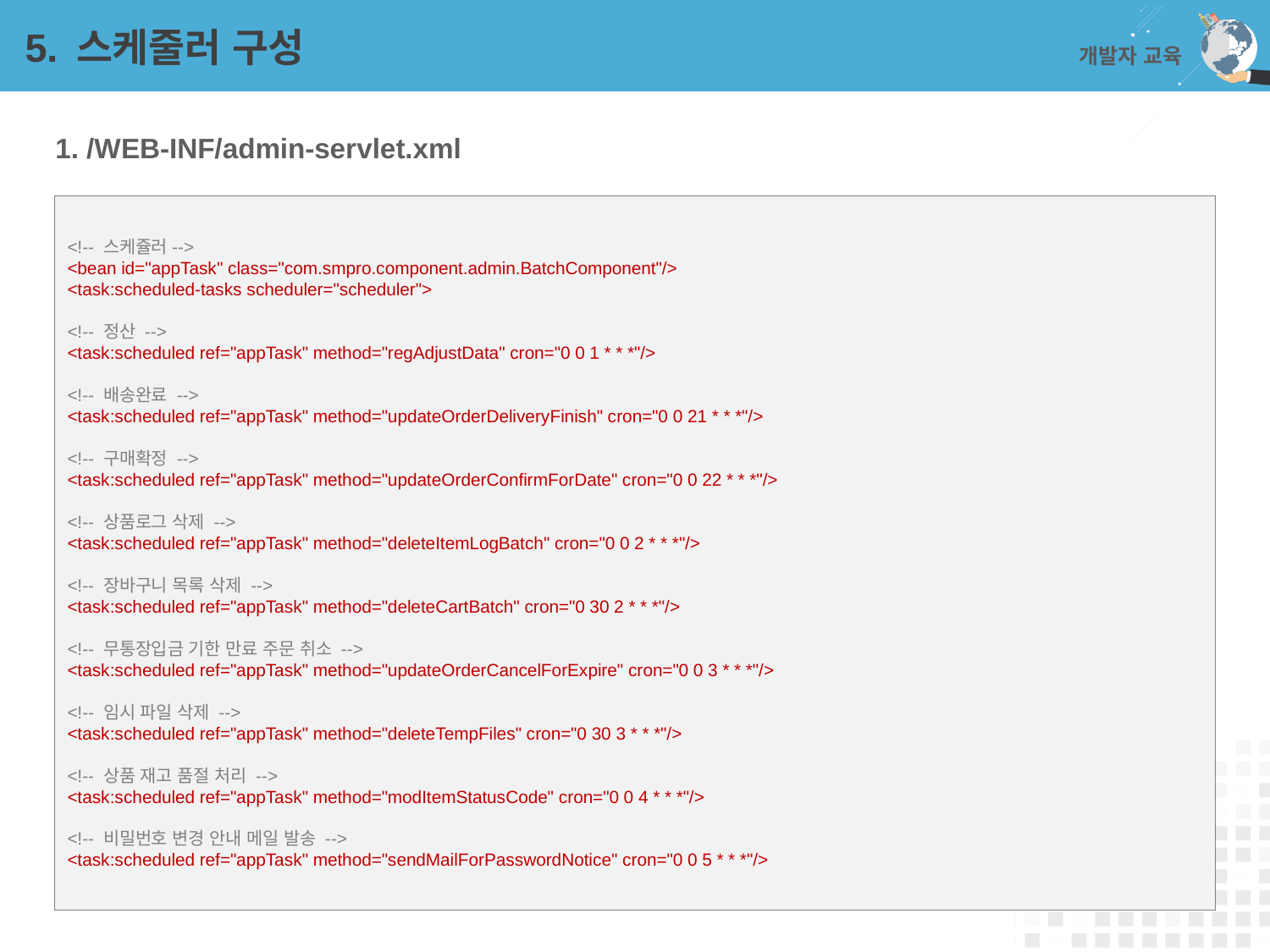

# 5. 스케줄러 구성
개발자 교육
1. /WEB-INF/admin-servlet.xml
<!-- 스케쥴러-->
<bean id="appTask" class="com.smpro.component.admin.BatchComponent"/>
<task:scheduled-tasks scheduler="scheduler">

<!-- 정산 -->
<task:scheduled ref="appTask" method="regAdjustData" cron="0 0 1 * * *"/>

<!-- 배송완료 -->
<task:scheduled ref="appTask" method="updateOrderDeliveryFinish" cron="0 0 21 * * *"/>

<!-- 구매확정 -->
<task:scheduled ref="appTask" method="updateOrderConfirmForDate" cron="0 0 22 * * *"/>

<!-- 상품로그 삭제 -->
<task:scheduled ref="appTask" method="deleteItemLogBatch" cron="0 0 2 * * *"/>

<!-- 장바구니 목록 삭제 -->
<task:scheduled ref="appTask" method="deleteCartBatch" cron="0 30 2 * * *"/>

<!-- 무통장입금 기한 만료 주문 취소 -->
<task:scheduled ref="appTask" method="updateOrderCancelForExpire" cron="0 0 3 * * *"/>

<!-- 임시 파일 삭제 -->
<task:scheduled ref="appTask" method="deleteTempFiles" cron="0 30 3 * * *"/>

<!-- 상품 재고 품절 처리 -->
<task:scheduled ref="appTask" method="modItemStatusCode" cron="0 0 4 * * *"/>

<!-- 비밀번호 변경 안내 메일 발송 -->
<task:scheduled ref="appTask" method="sendMailForPasswordNotice" cron="0 0 5 * * *"/>